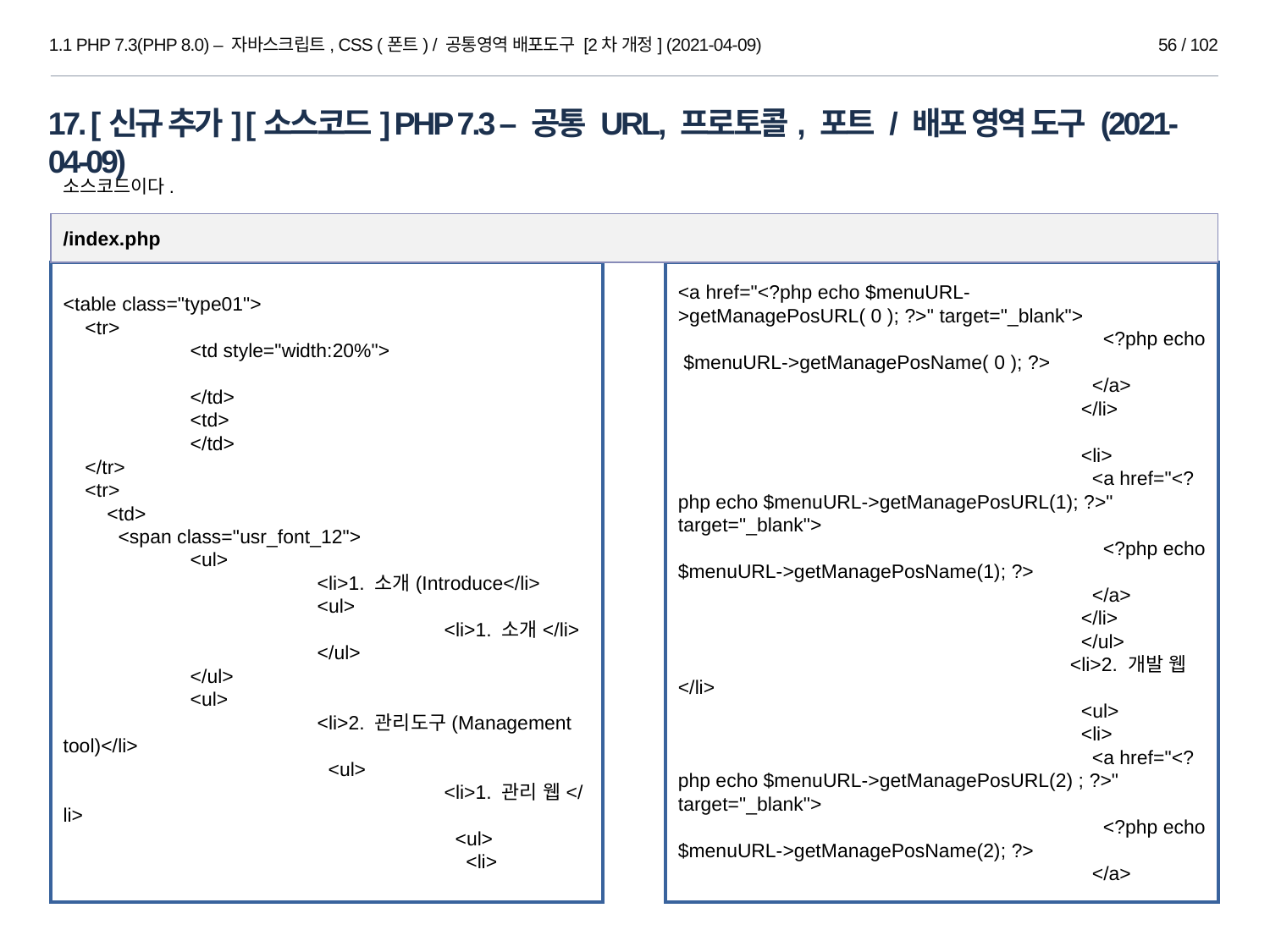

1.1 PHP 7.3(PHP 8.0) – 자바스크립트, CSS (폰트) / 공통영역 배포도구 [2차 개정] (2021-04-09)
56 / 102

17. [신규 추가] [소스코드] PHP 7.3 – 공통 URL, 프로토콜, 포트 / 배포 영역 도구 (2021-04-09)
소스코드이다.
/index.php
<table class="type01">
    <tr>
	<td style="width:20%">

	</td>
	<td>
	</td>
    </tr>
    <tr>
        <td>
          <span class="usr_font_12">
        	<ul>
        		<li>1. 소개(Introduce</li>
        		<ul>
        			<li>1. 소개</li>
        		</ul>
        	</ul>
        	<ul>
        		<li>2. 관리도구(Management tool)</li>
        		  <ul>
          			<li>1. 관리 웹</li>
          			  <ul>
          			    <li>
<a href="<?php echo $menuURL->getManagePosURL( 0 ); ?>" target="_blank">
          			        <?php echo  $menuURL->getManagePosName( 0 ); ?>
          			      </a>
          			    </li>

          			    <li>
          			      <a href="<?php echo $menuURL->getManagePosURL(1); ?>" target="_blank">
          			        <?php echo $menuURL->getManagePosName(1); ?>
          			      </a>
          			    </li>
        			    </ul>
        			  <li>2. 개발 웹</li>
        			    <ul>
          			    <li>
          			      <a href="<?php echo $menuURL->getManagePosURL(2) ; ?>" target="_blank">
          			        <?php echo $menuURL->getManagePosName(2); ?>
          			      </a>